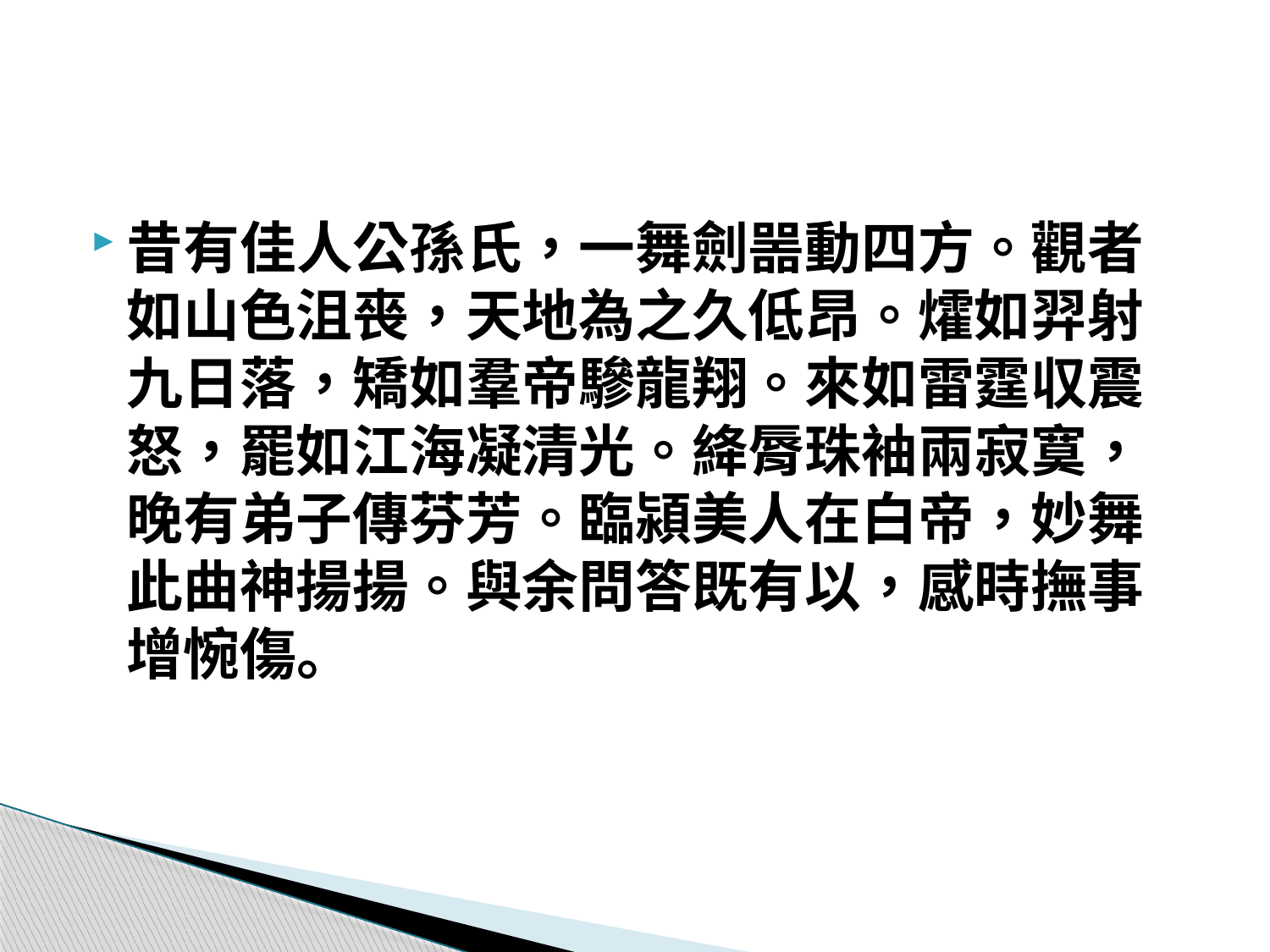

#
昔有佳人公孫氏，一舞劍噐動四方。觀者如山色沮䘮，天地為之久低昂。㸌如羿射九日落，矯如羣帝驂龍翔。來如雷霆収震怒，罷如江海凝清光。絳脣珠袖兩寂寞，晚有弟子傳芬芳。臨潁美人在白帝，妙舞此曲神揚揚。與余問答既有以，感時撫事增惋傷。